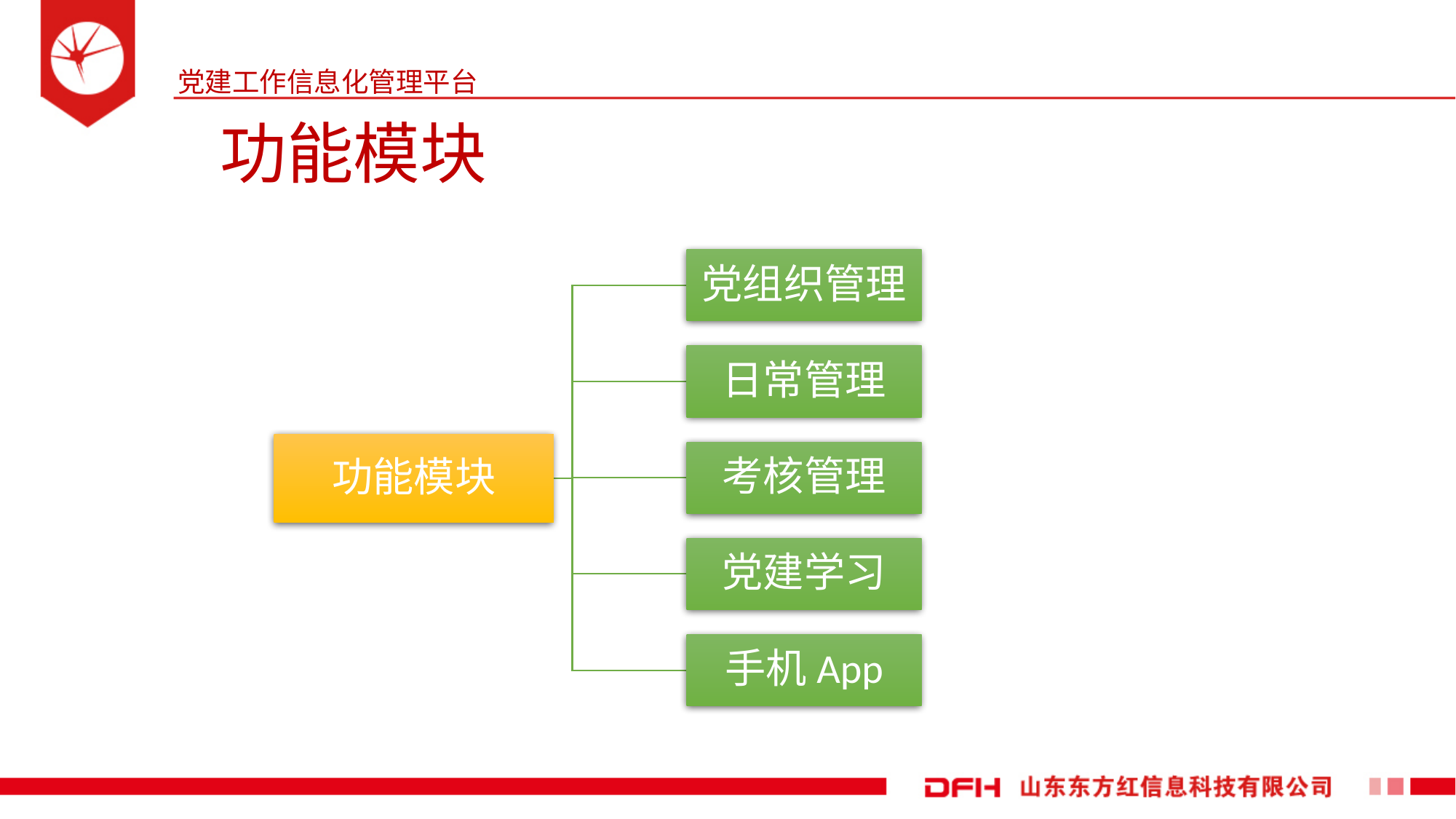

党建工作信息化管理平台
# 功能模块

功能模块
党组织管理
日常管理
考核管理
党建学习
手机App